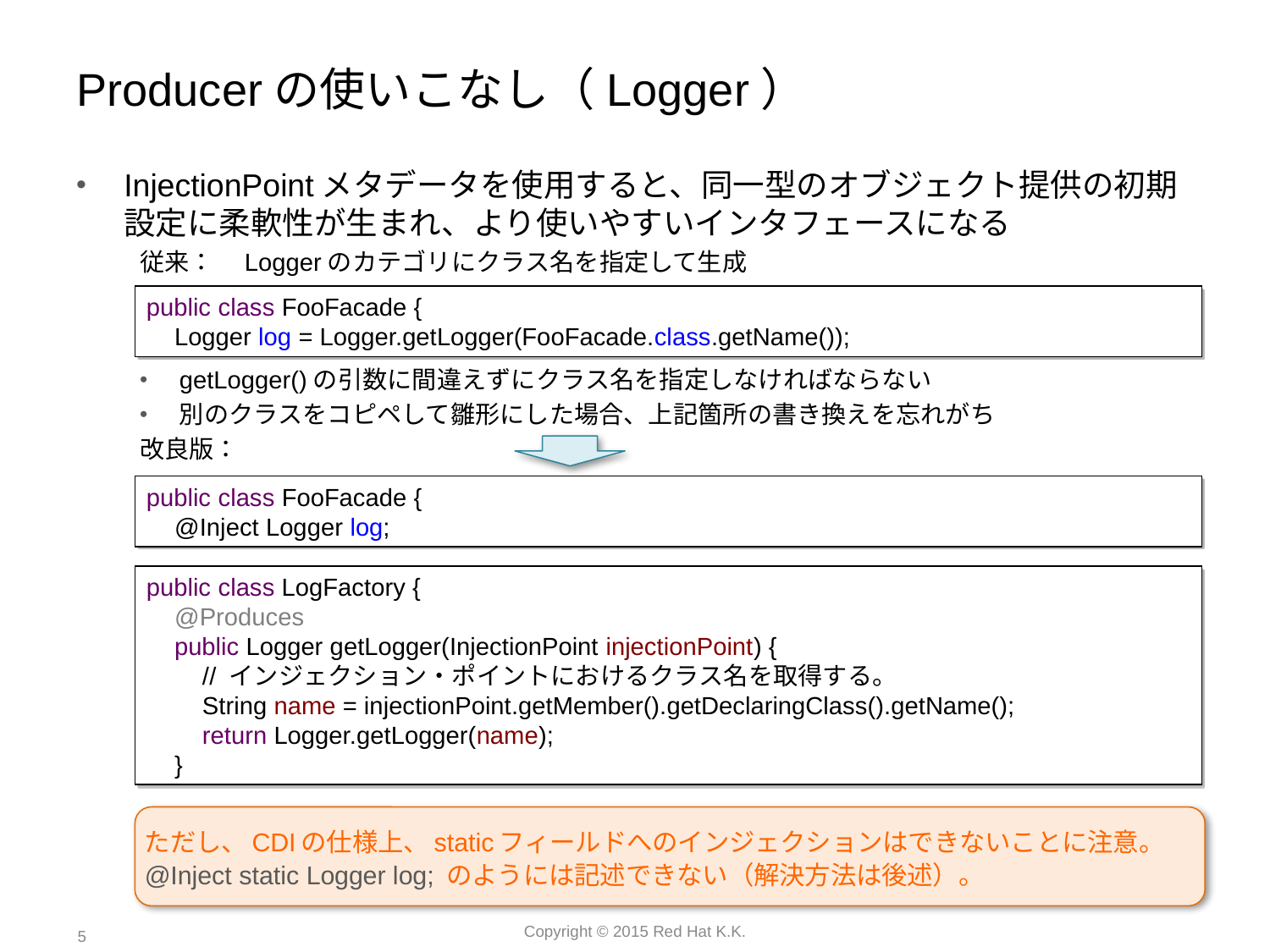

# Producerの使いこなし（Logger）
InjectionPointメタデータを使用すると、同一型のオブジェクト提供の初期設定に柔軟性が生まれ、より使いやすいインタフェースになる
従来：　Loggerのカテゴリにクラス名を指定して生成

getLogger()の引数に間違えずにクラス名を指定しなければならない
別のクラスをコピペして雛形にした場合、上記箇所の書き換えを忘れがち
改良版：
public class FooFacade {
    Logger log = Logger.getLogger(FooFacade.class.getName());

public class FooFacade {
    @Inject Logger log;
public class LogFactory {
    @Produces
    public Logger getLogger(InjectionPoint injectionPoint) {
        // インジェクション・ポイントにおけるクラス名を取得する。
        String name = injectionPoint.getMember().getDeclaringClass().getName();
        return Logger.getLogger(name);
    }
ただし、CDIの仕様上、staticフィールドへのインジェクションはできないことに注意。
@Inject static Logger log; のようには記述できない（解決方法は後述）。
5
Copyright © 2015 Red Hat K.K.